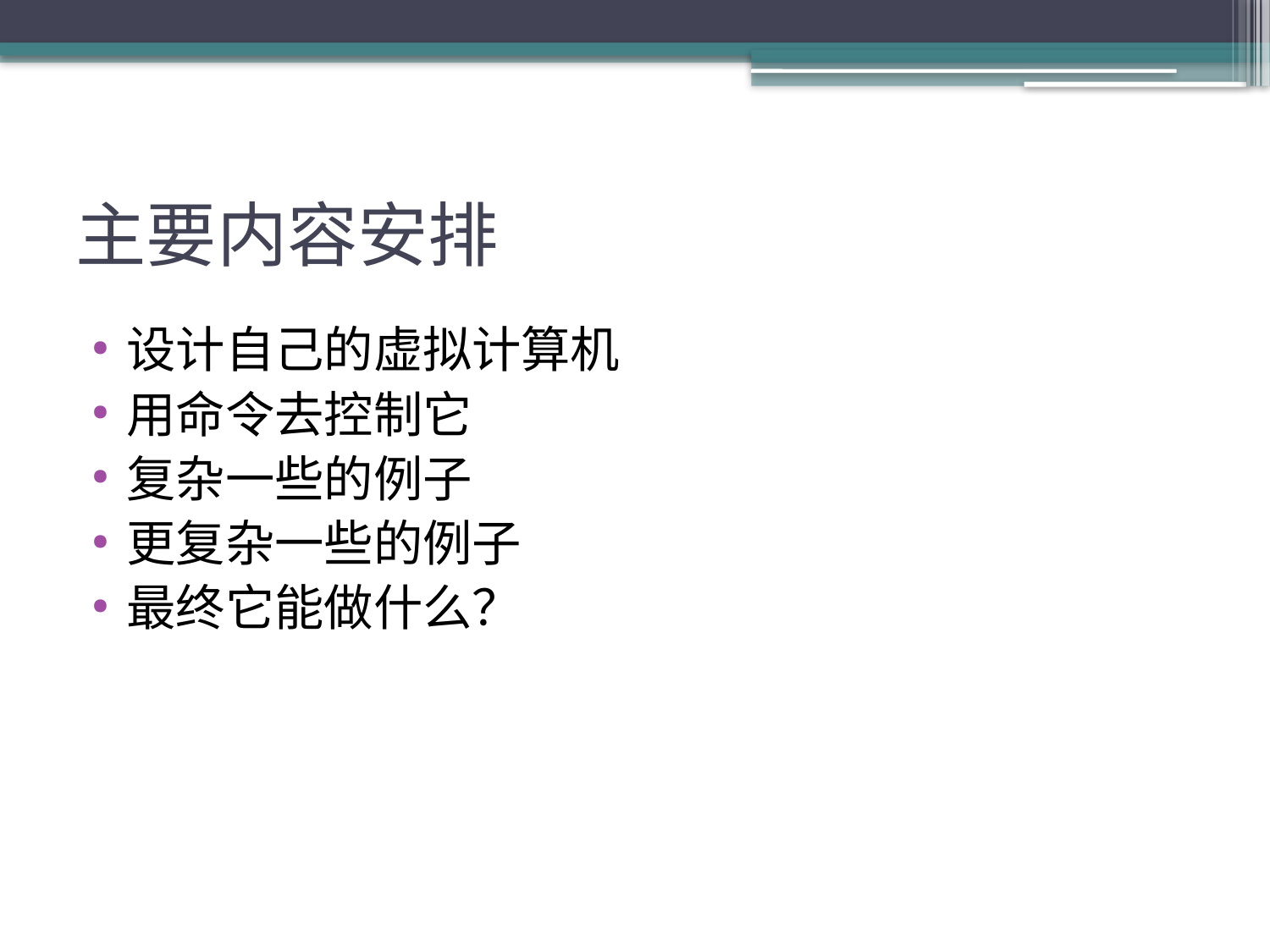

# 主要内容安排
设计自己的虚拟计算机
用命令去控制它
复杂一些的例子
更复杂一些的例子
最终它能做什么？